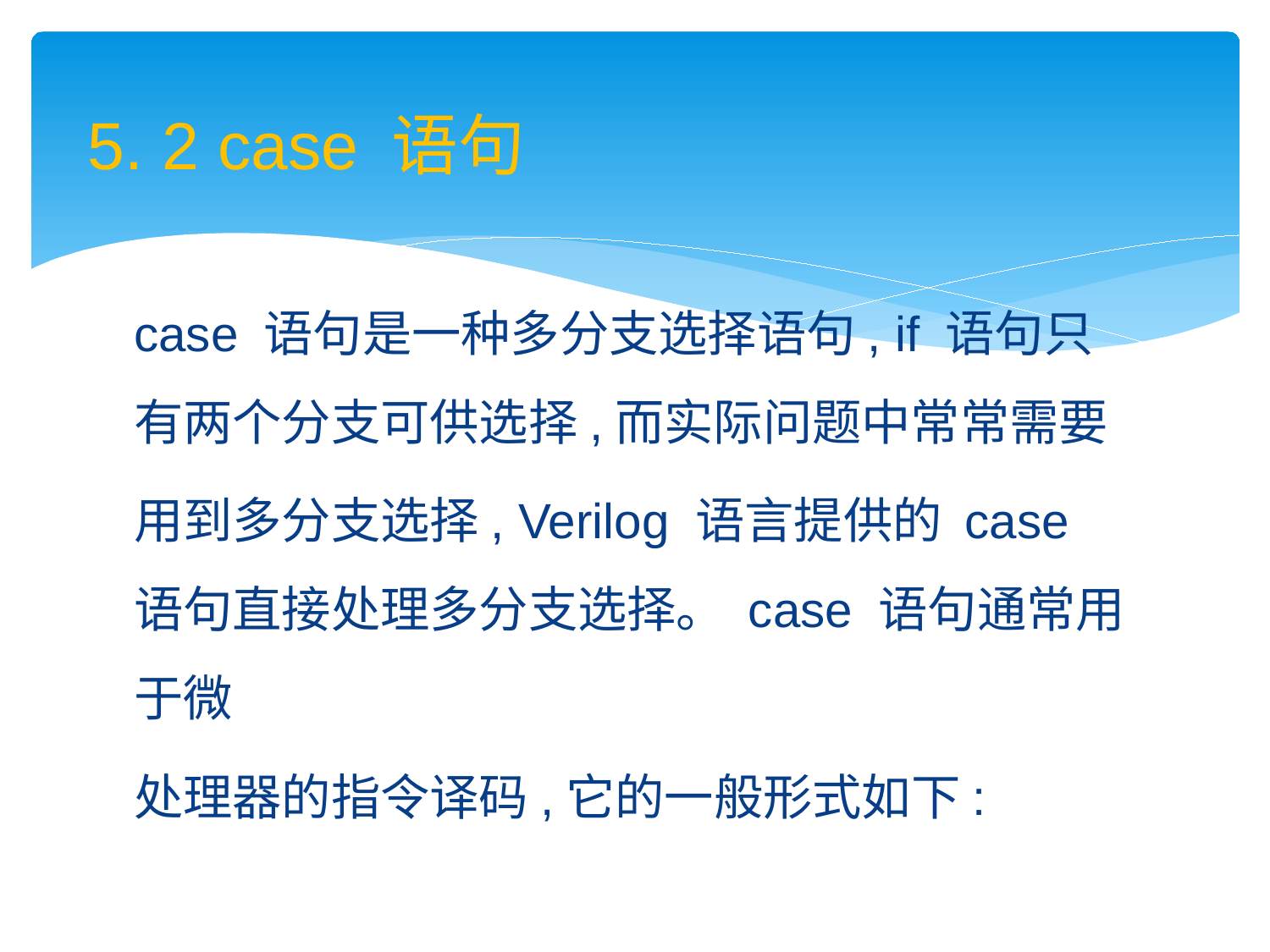

# 5. 2 case 语句
case 语句是一种多分支选择语句, if 语句只有两个分支可供选择,而实际问题中常常需要
用到多分支选择, Verilog 语言提供的 case 语句直接处理多分支选择。 case 语句通常用于微
处理器的指令译码,它的一般形式如下: